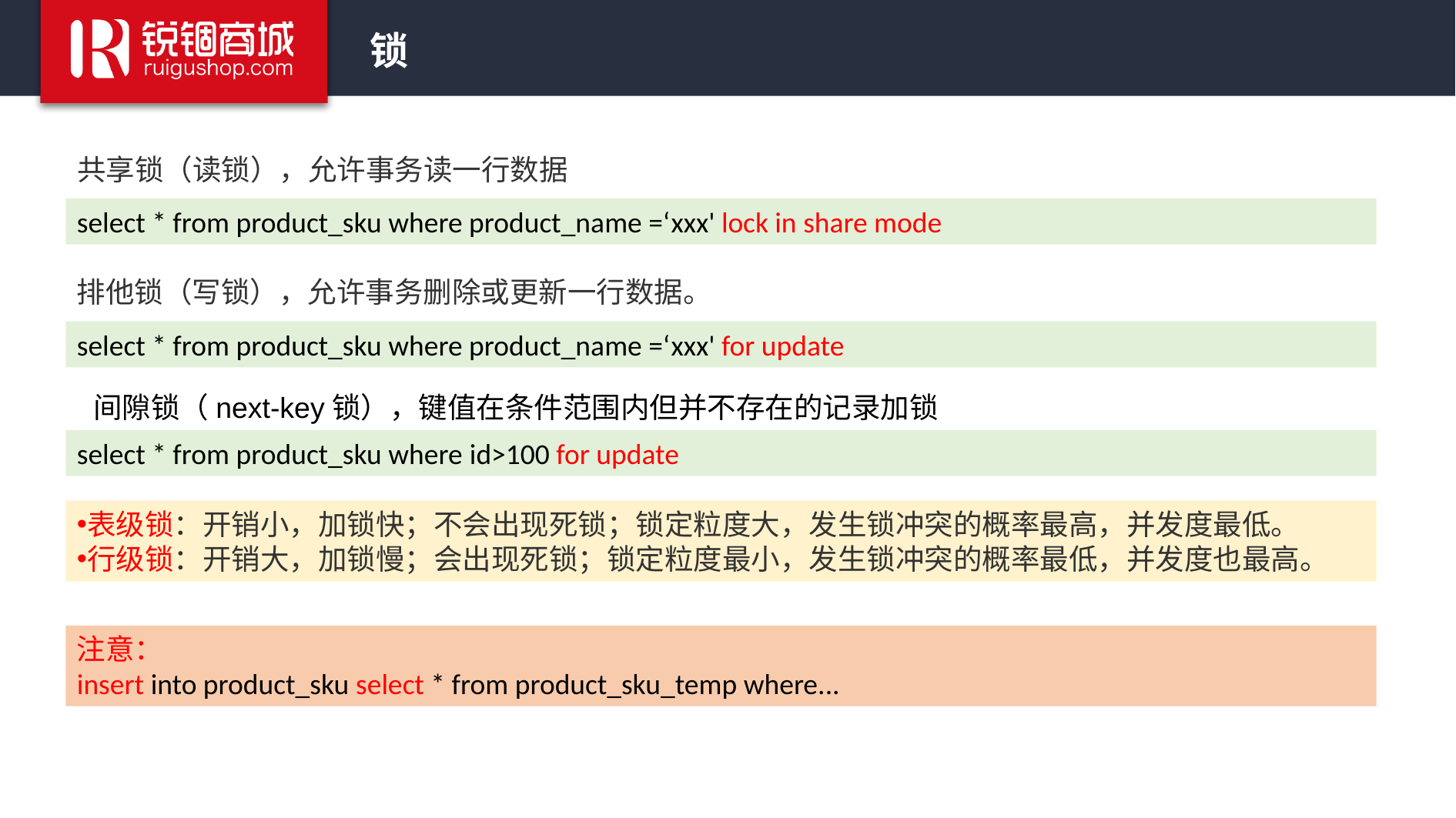

锁
共享锁（读锁），允许事务读一行数据
select * from product_sku where product_name =‘xxx' lock in share mode
排他锁（写锁），允许事务删除或更新一行数据。
select * from product_sku where product_name =‘xxx' for update
间隙锁（next-key锁），键值在条件范围内但并不存在的记录加锁
select * from product_sku where id>100 for update
表级锁：开销小，加锁快；不会出现死锁；锁定粒度大，发生锁冲突的概率最高，并发度最低。
行级锁：开销大，加锁慢；会出现死锁；锁定粒度最小，发生锁冲突的概率最低，并发度也最高。
注意：
insert into product_sku select * from product_sku_temp where...